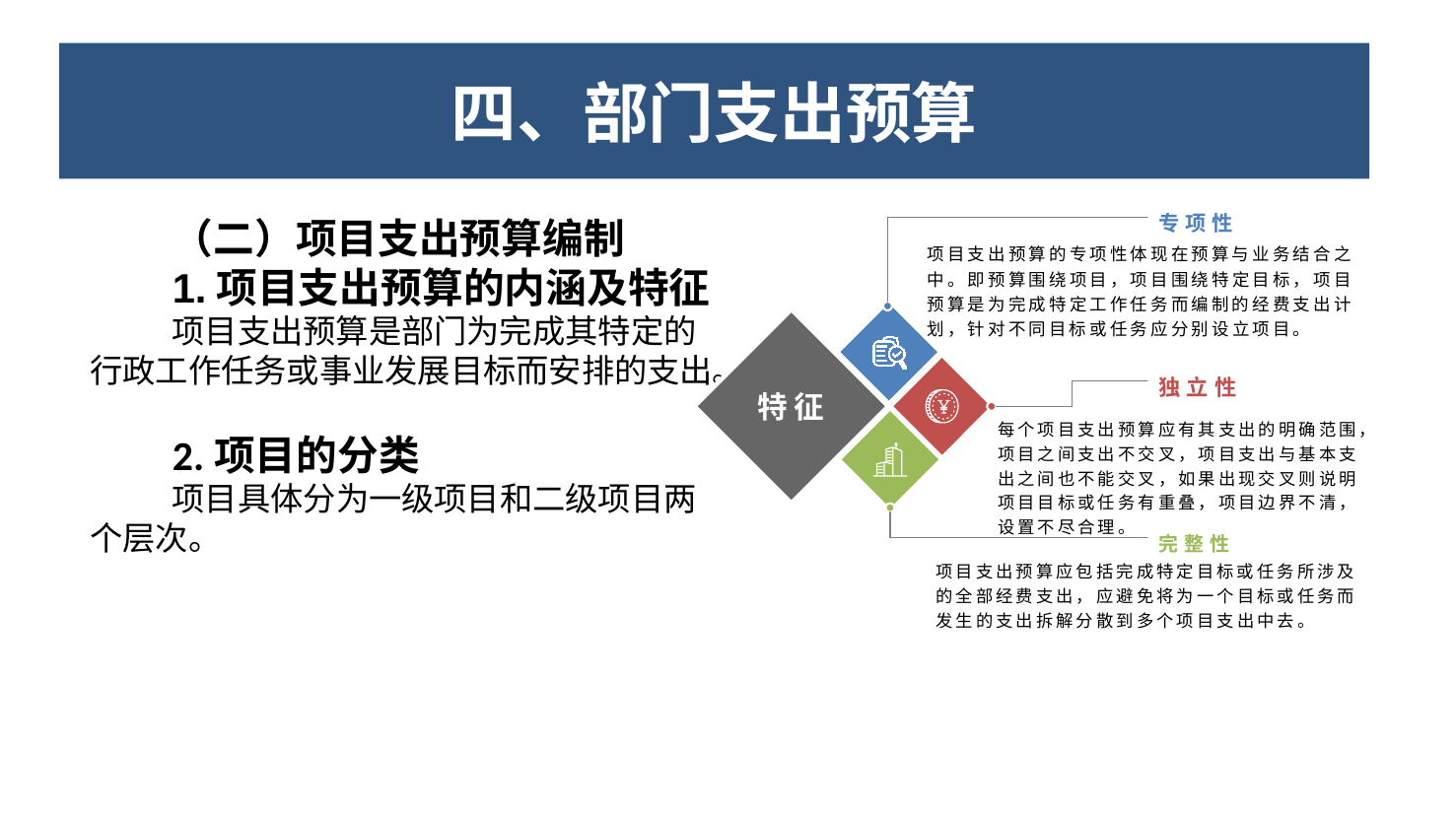

六、部门支出预算的编制
四、部门支出预算
专项性
（二）项目支出预算编制
1.项目支出预算的内涵及特征
项目支出预算是部门为完成其特定的行政工作任务或事业发展目标而安排的支出。

2.项目的分类
项目具体分为一级项目和二级项目两个层次。

项目支出预算的专项性体现在预算与业务结合之中。即预算围绕项目，项目围绕特定目标，项目预算是为完成特定工作任务而编制的经费支出计划，针对不同目标或任务应分别设立项目。

独立性
特征

每个项目支出预算应有其支出的明确范围，项目之间支出不交叉，项目支出与基本支出之间也不能交叉，如果出现交叉则说明项目目标或任务有重叠，项目边界不清，设置不尽合理。

完整性
项目支出预算应包括完成特定目标或任务所涉及的全部经费支出，应避免将为一个目标或任务而发生的支出拆解分散到多个项目支出中去。